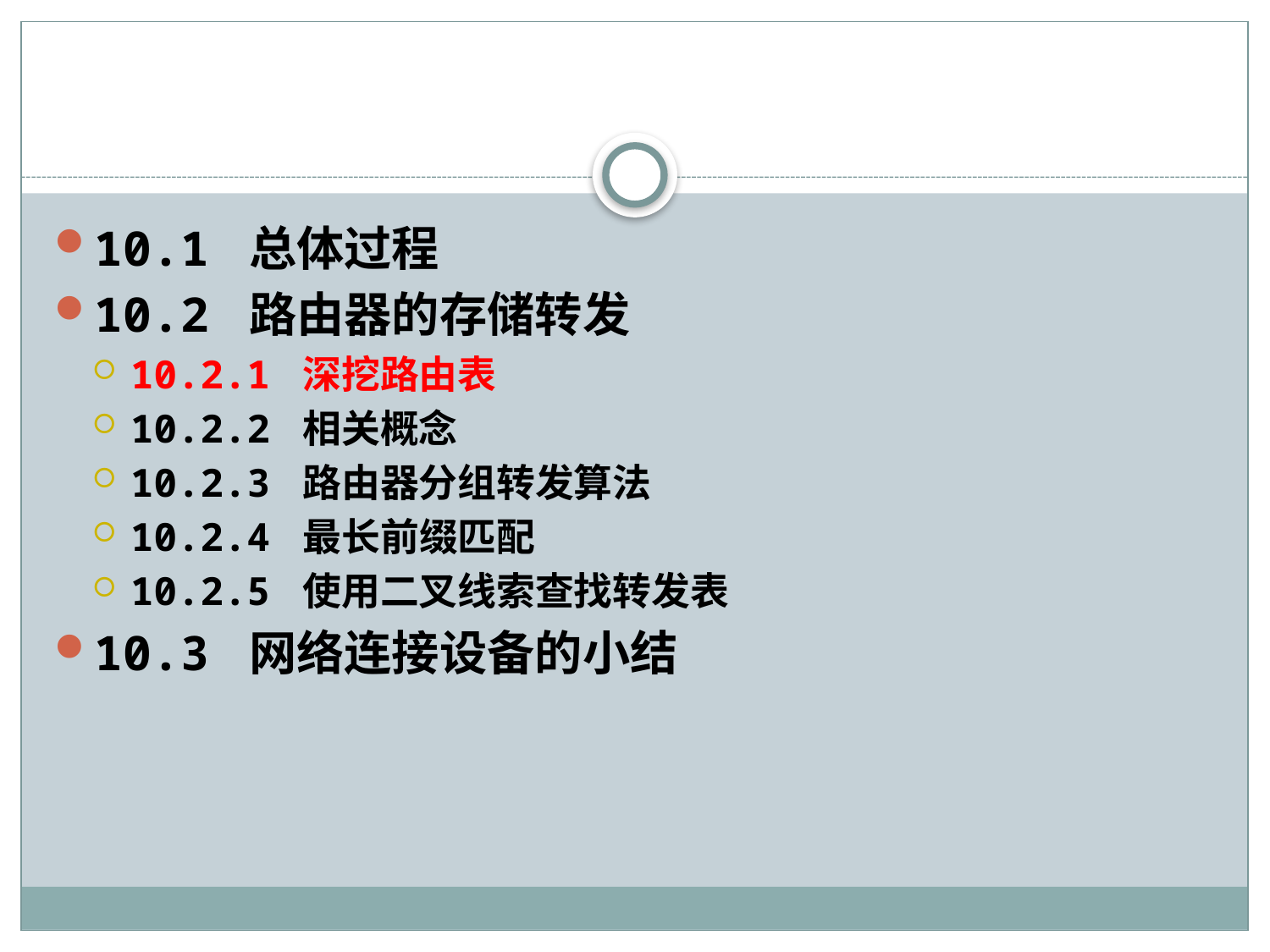

#
10.1 总体过程
10.2 路由器的存储转发
10.2.1 深挖路由表
10.2.2 相关概念
10.2.3 路由器分组转发算法
10.2.4 最长前缀匹配
10.2.5 使用二叉线索查找转发表
10.3 网络连接设备的小结